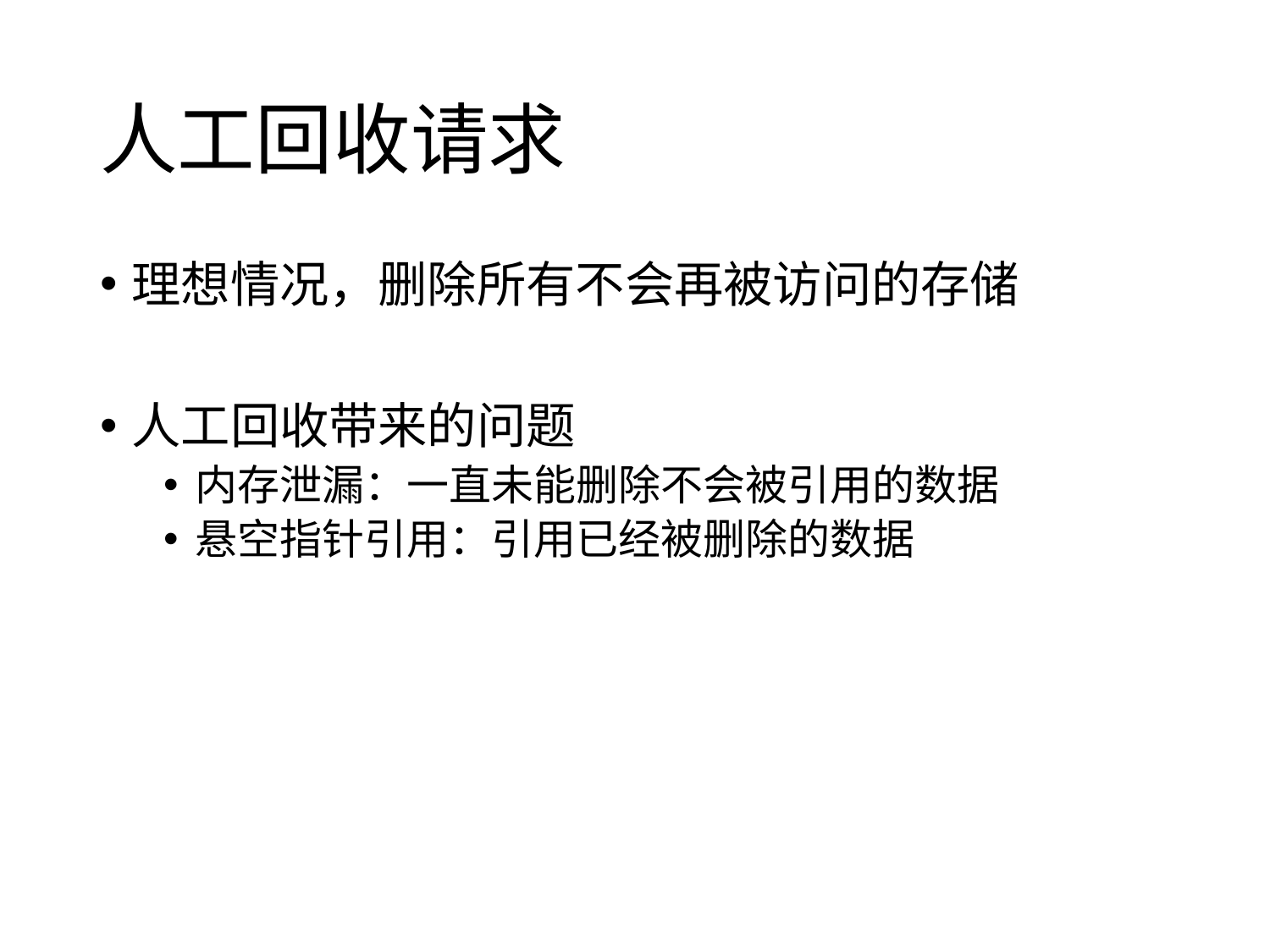

# 人工回收请求
理想情况，删除所有不会再被访问的存储

人工回收带来的问题
内存泄漏：一直未能删除不会被引用的数据
悬空指针引用：引用已经被删除的数据